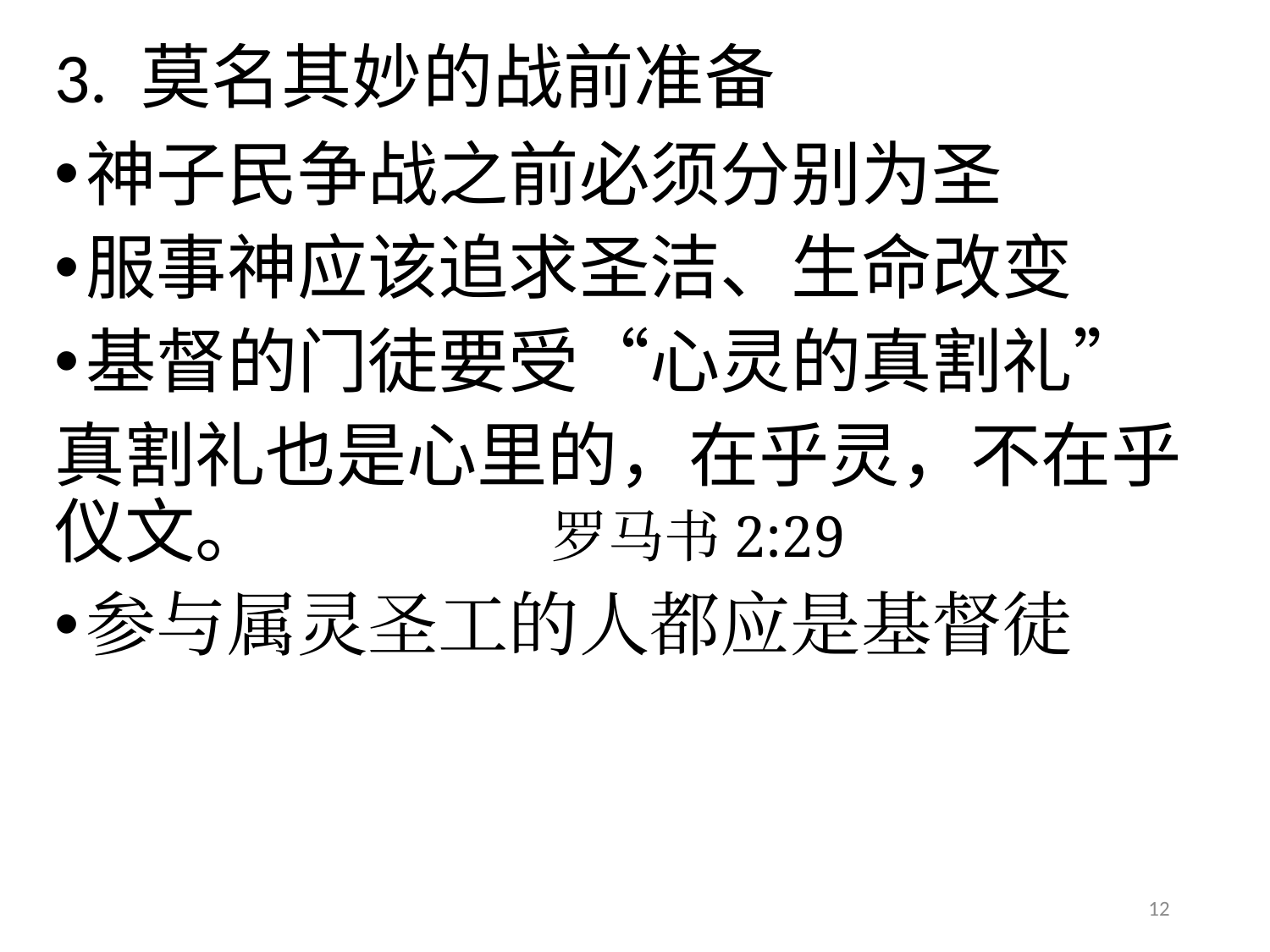

# 3. 莫名其妙的战前准备
神子民争战之前必须分别为圣
服事神应该追求圣洁、生命改变
基督的门徒要受“心灵的真割礼”
真割礼也是心里的，在乎灵，不在乎仪文。                  罗马书2:29
参与属灵圣工的人都应是基督徒

12